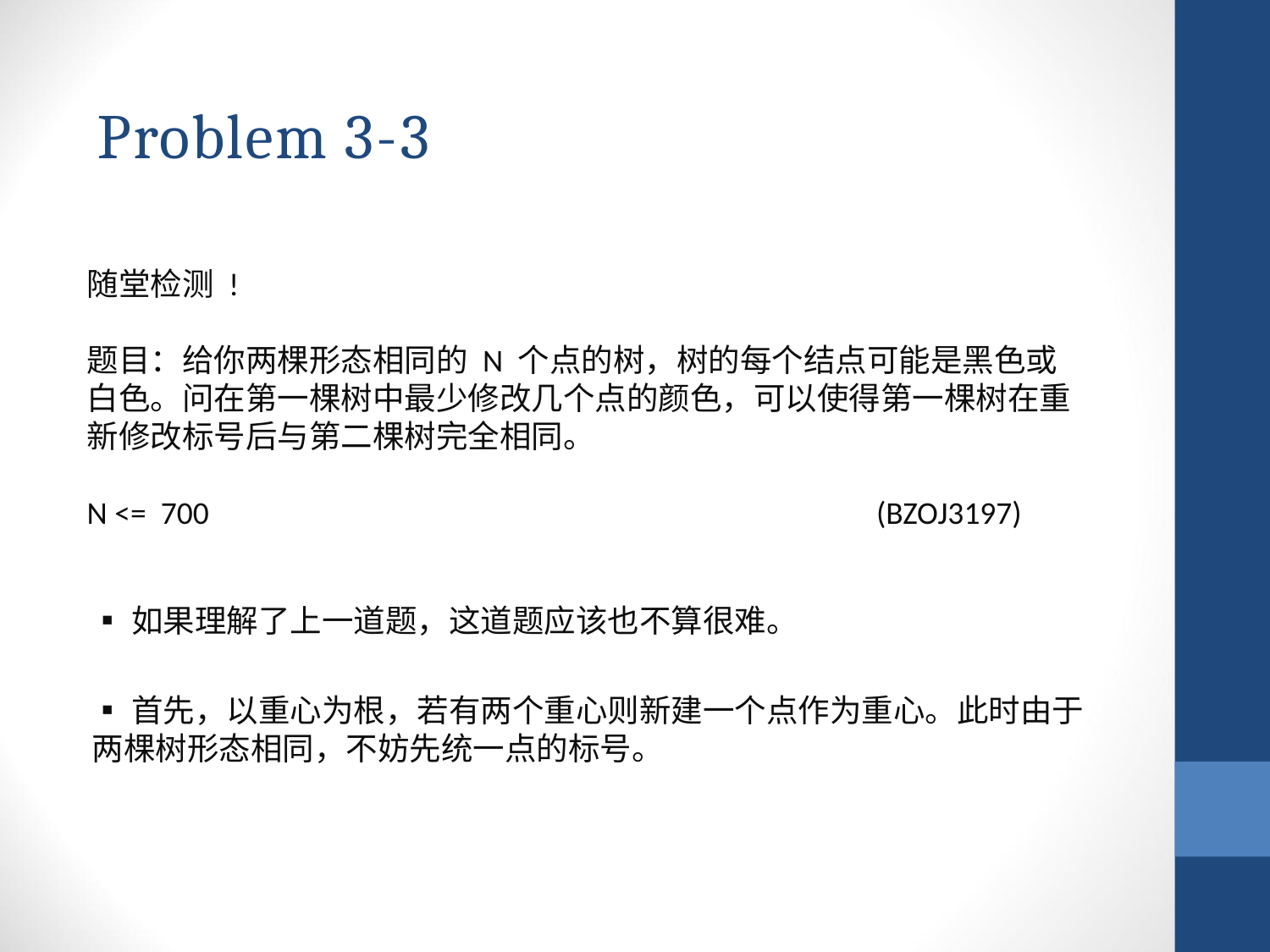

Problem 3-3
随堂检测 !

题目：给你两棵形态相同的 N 个点的树，树的每个结点可能是黑色或白色。问在第一棵树中最少修改几个点的颜色，可以使得第一棵树在重新修改标号后与第二棵树完全相同。

N <=  700                                                                                             (BZOJ3197)
▪如果理解了上一道题，这道题应该也不算很难。
▪首先，以重心为根，若有两个重心则新建一个点作为重心。此时由于两棵树形态相同，不妨先统一点的标号。